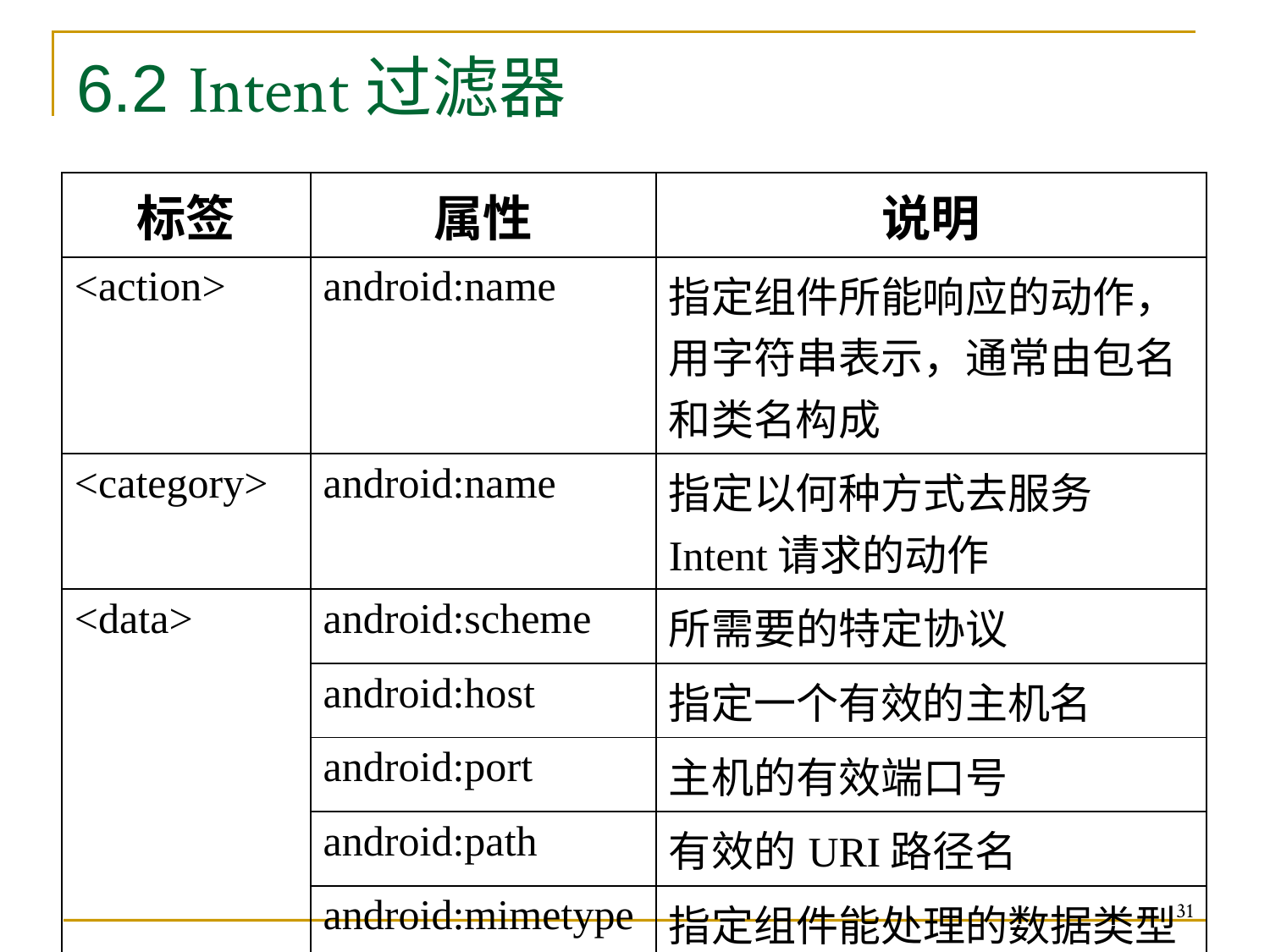

# 6.2 Intent过滤器
| 标签 | 属性 | 说明 |
| --- | --- | --- |
| <action> | android:name | 指定组件所能响应的动作，用字符串表示，通常由包名和类名构成 |
| <category> | android:name | 指定以何种方式去服务Intent请求的动作 |
| <data> | android:scheme | 所需要的特定协议 |
|  | android:host | 指定一个有效的主机名 |
|  | android:port | 主机的有效端口号 |
|  | android:path | 有效的URI路径名 |
|  | android:mimetype | 指定组件能处理的数据类型 |
31